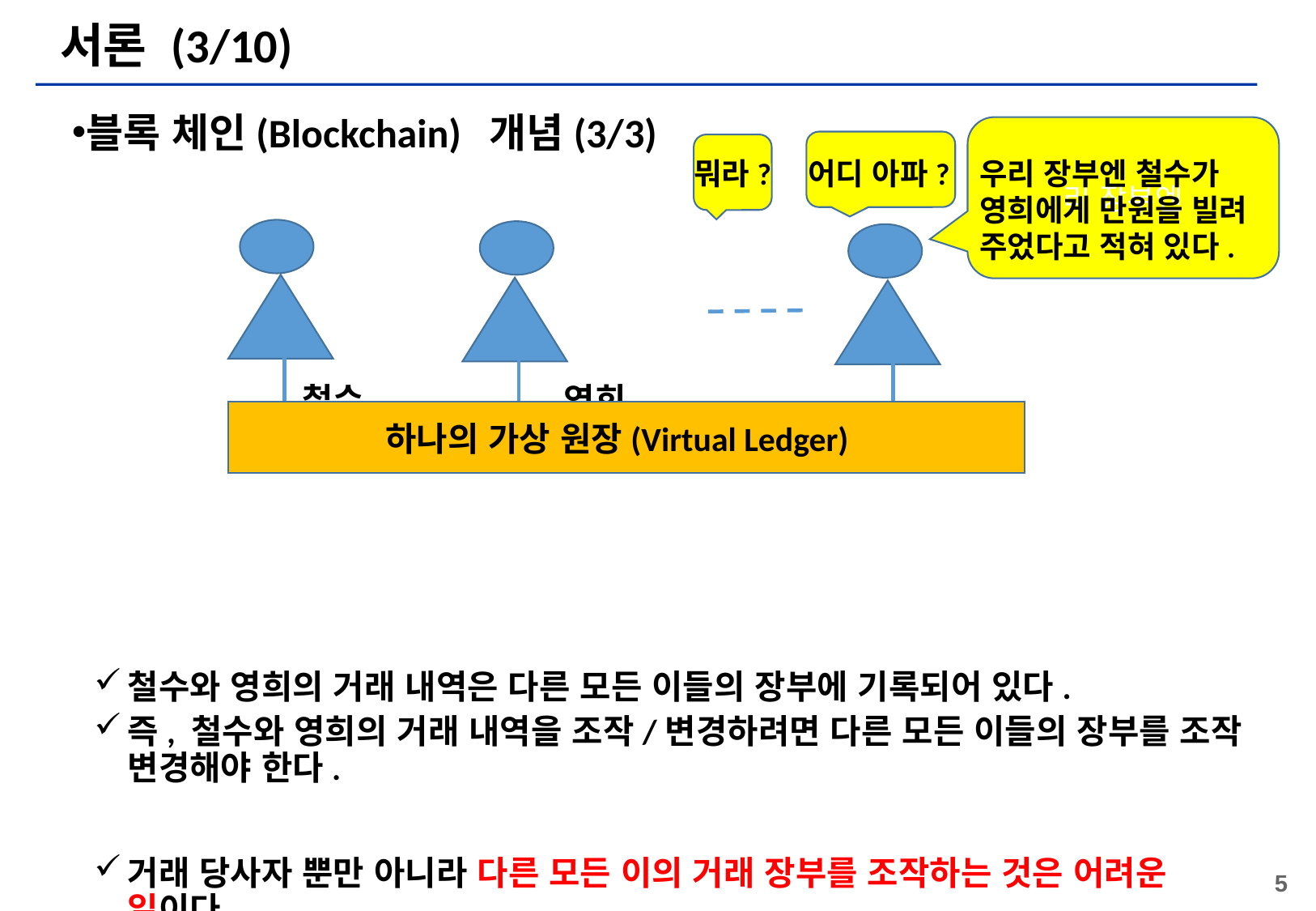

# 서론 (3/10)
블록 체인(Blockchain)  개념(3/3)

                     철수                     영희

철수와 영희의 거래 내역은 다른 모든 이들의 장부에 기록되어 있다.
즉, 철수와 영희의 거래 내역을 조작/변경하려면 다른 모든 이들의 장부를 조작 변경해야 한다.

거래 당사자 뿐만 아니라 다른 모든 이의 거래 장부를 조작하는 것은 어려운 일이다.
전체 집단의 수가 커질수록 장부 조작은 더욱 더 어려워 진다.

리 장부엔

우리 장부엔 철수가 영희에게 만원을 빌려 주었다고 적혀 있다.
어디 아파?
뭐라?

하나의 가상 원장(Virtual Ledger)